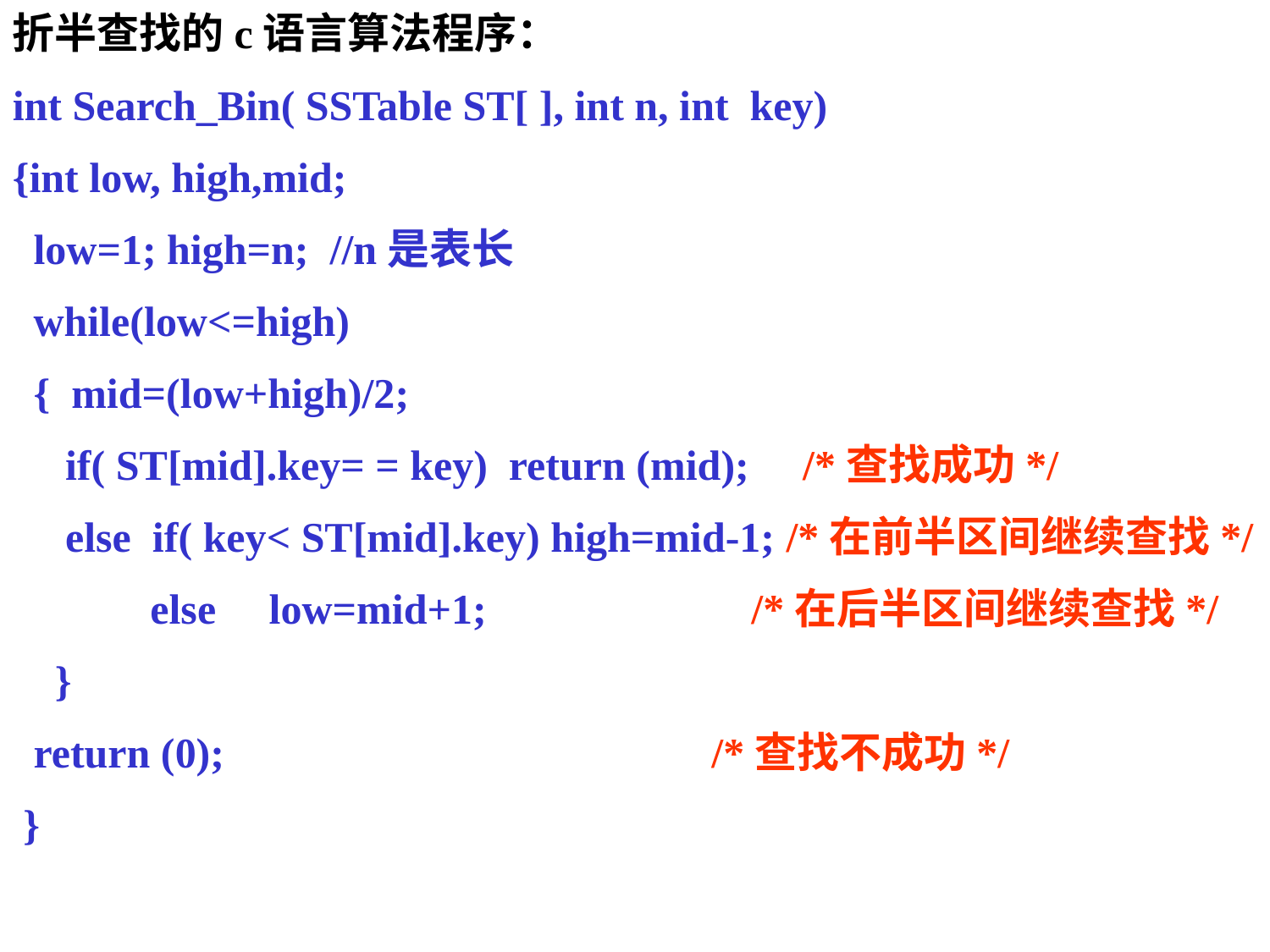

折半查找的c语言算法程序：
int Search_Bin( SSTable ST[ ], int n, int  key)
{int low, high,mid;
  low=1; high=n;  //n是表长
  while(low<=high)
  {  mid=(low+high)/2;
     if( ST[mid].key= = key)  return (mid);     /*查找成功*/
     else  if( key< ST[mid].key) high=mid-1; /*在前半区间继续查找*/
             else     low=mid+1;                         /*在后半区间继续查找*/
    }
  return (0);                                              /*查找不成功*/
 }